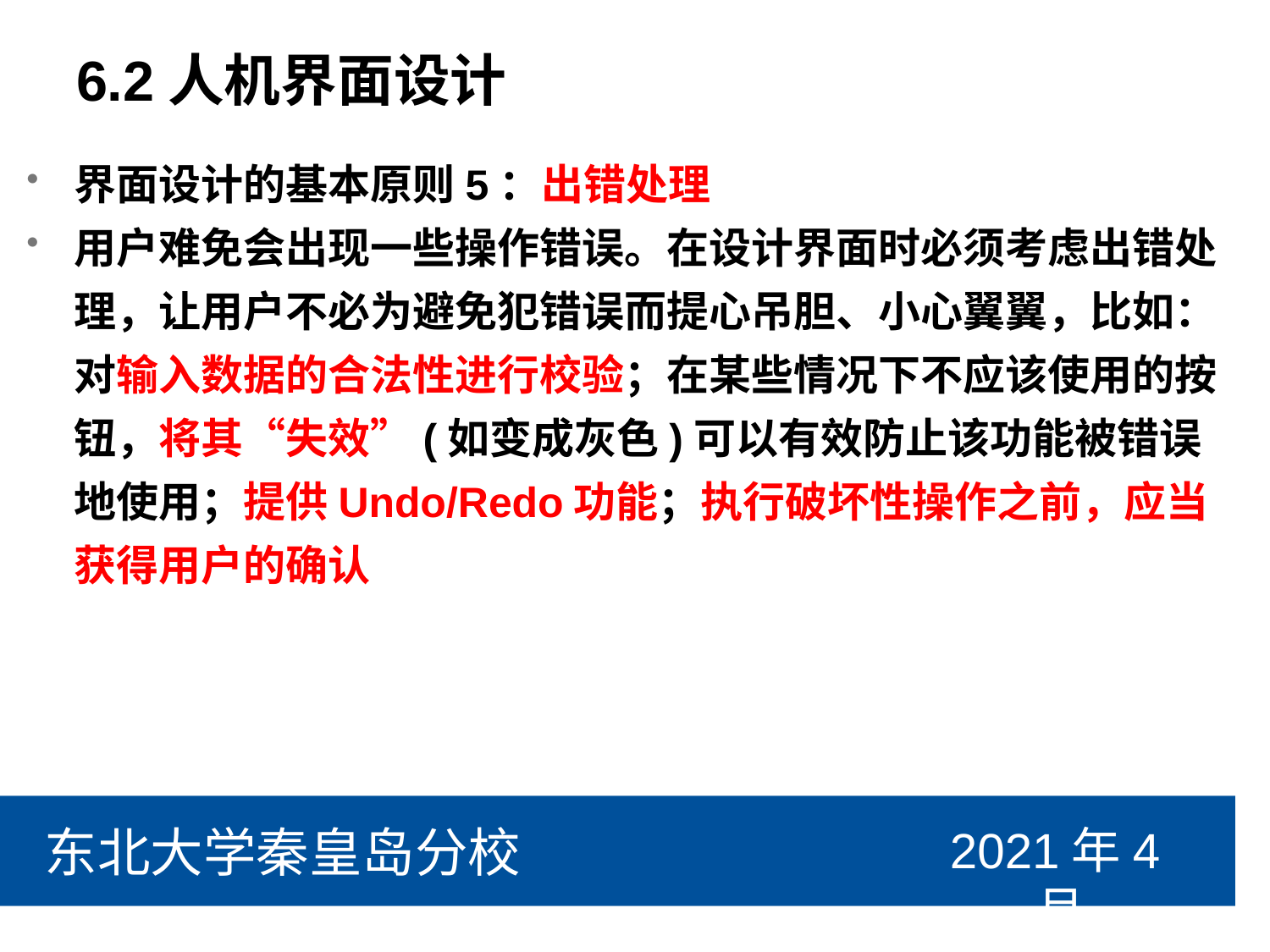

# 6.2人机界面设计
界面设计的基本原则5：出错处理
用户难免会出现一些操作错误。在设计界面时必须考虑出错处理，让用户不必为避免犯错误而提心吊胆、小心翼翼，比如：对输入数据的合法性进行校验；在某些情况下不应该使用的按钮，将其“失效”(如变成灰色)可以有效防止该功能被错误地使用；提供Undo/Redo功能；执行破坏性操作之前，应当获得用户的确认